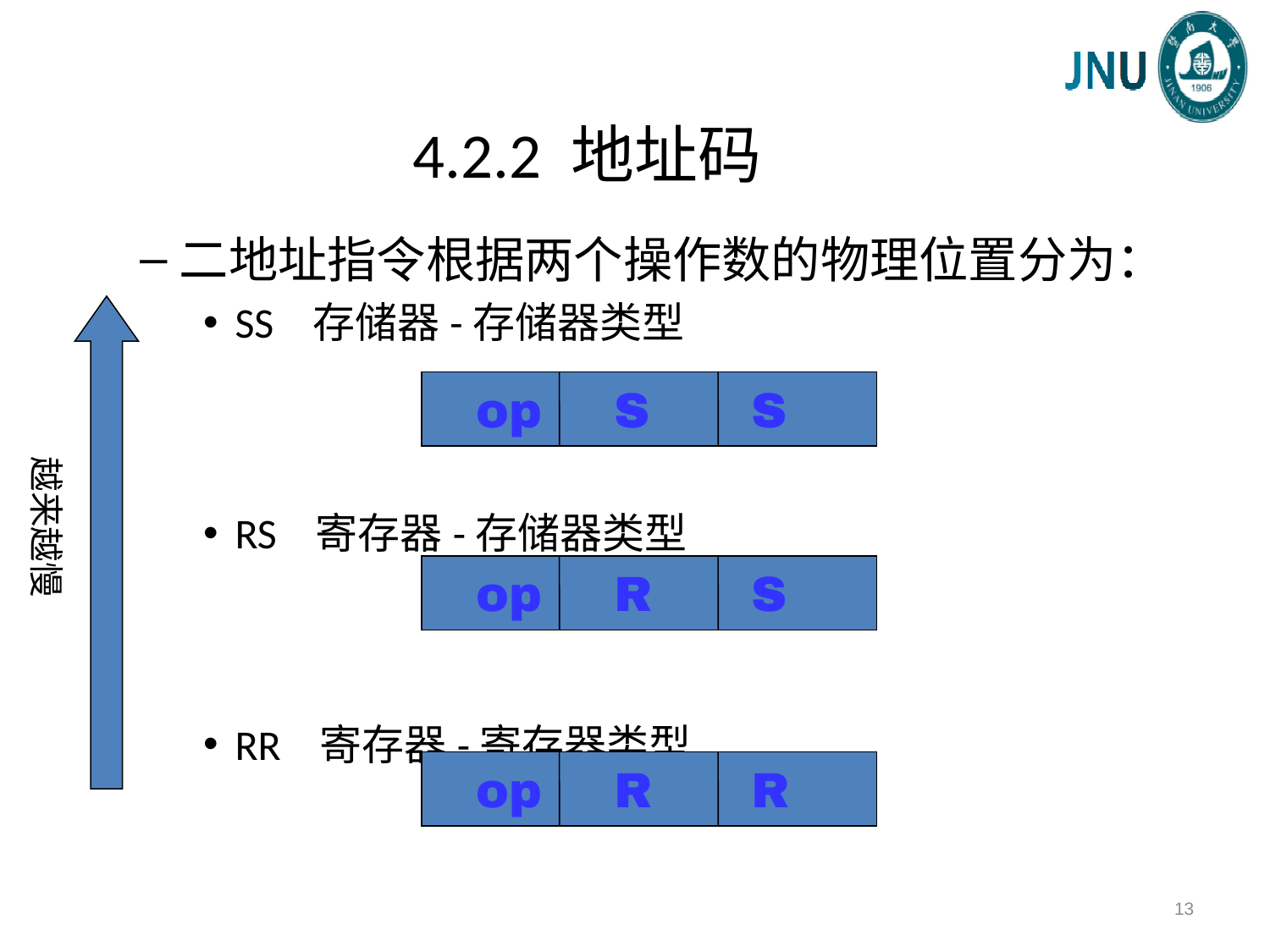

# 4.2.2 地址码
二地址指令根据两个操作数的物理位置分为：
SS   存储器-存储器类型

RS   寄存器-存储器类型

RR   寄存器-寄存器类型

op

S

S
越来越慢

op

R

S

op

R

R
13